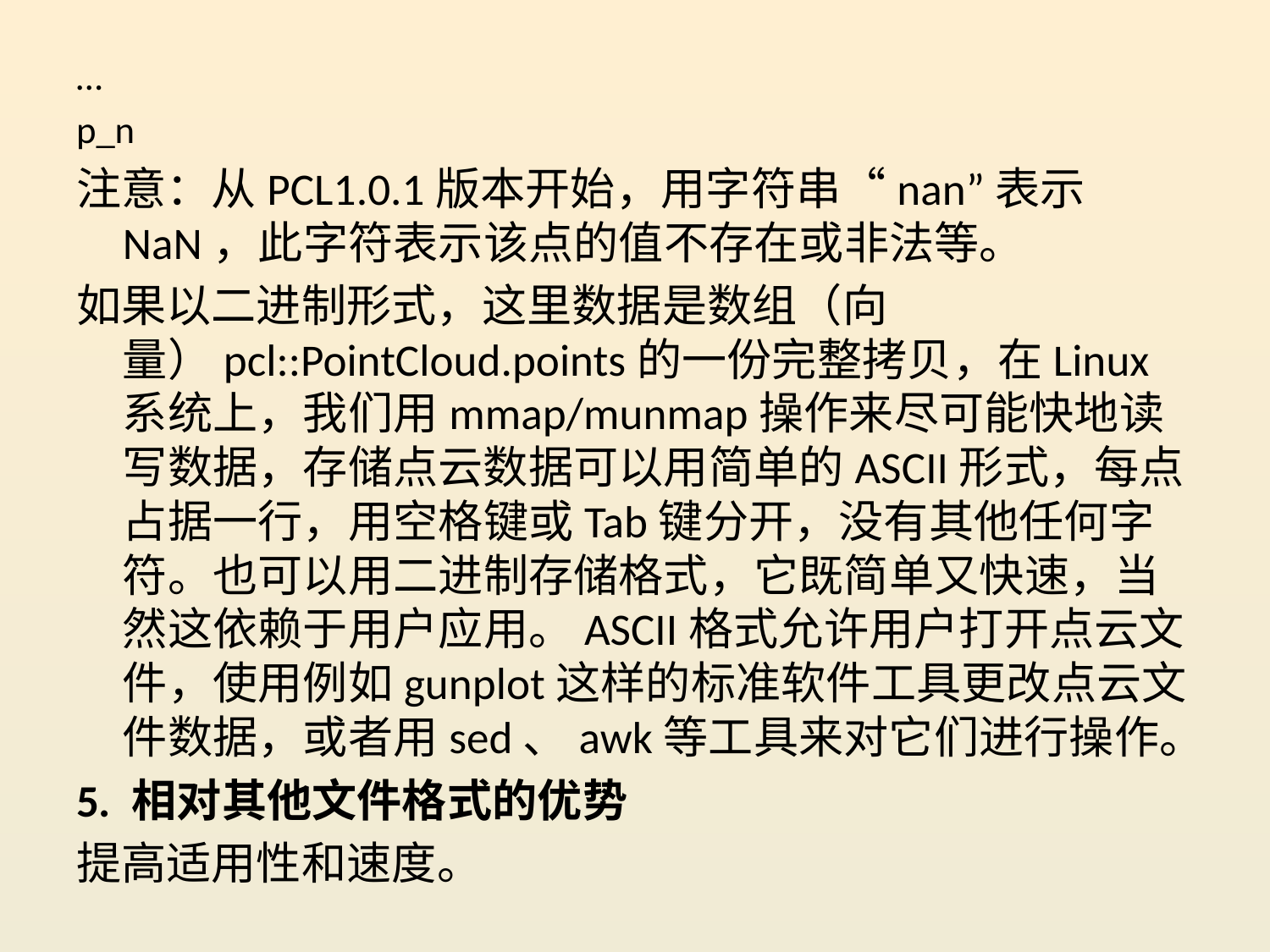

…
p_n
注意：从PCL1.0.1版本开始，用字符串“nan”表示NaN，此字符表示该点的值不存在或非法等。
如果以二进制形式，这里数据是数组（向量）pcl::PointCloud.points的一份完整拷贝，在Linux系统上，我们用mmap/munmap操作来尽可能快地读写数据，存储点云数据可以用简单的ASCII形式，每点占据一行，用空格键或Tab键分开，没有其他任何字符。也可以用二进制存储格式，它既简单又快速，当然这依赖于用户应用。ASCII格式允许用户打开点云文件，使用例如gunplot这样的标准软件工具更改点云文件数据，或者用sed、awk等工具来对它们进行操作。
5. 相对其他文件格式的优势
提高适用性和速度。